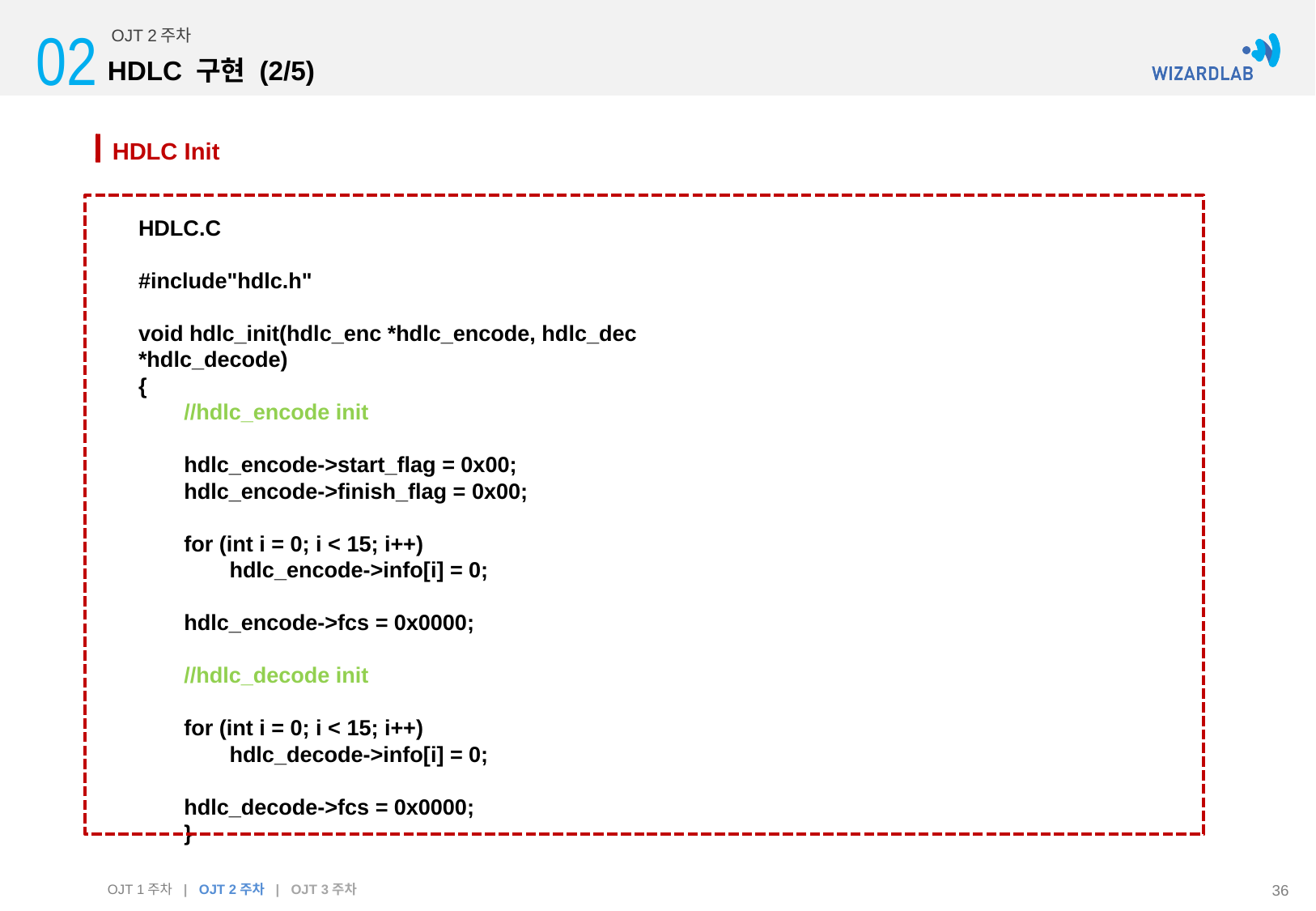

02
OJT 2주차
HDLC 구현 (2/5)

HDLC Init

HDLC.C

#include"hdlc.h"

void hdlc_init(hdlc_enc *hdlc_encode, hdlc_dec *hdlc_decode)
{
//hdlc_encode init

hdlc_encode->start_flag = 0x00;
hdlc_encode->finish_flag = 0x00;

for (int i = 0; i < 15; i++)
hdlc_encode->info[i] = 0;

hdlc_encode->fcs = 0x0000;

//hdlc_decode init

for (int i = 0; i < 15; i++)
hdlc_decode->info[i] = 0;

hdlc_decode->fcs = 0x0000;
}
OJT 1주차  |   OJT 2주차  |   OJT 3주차